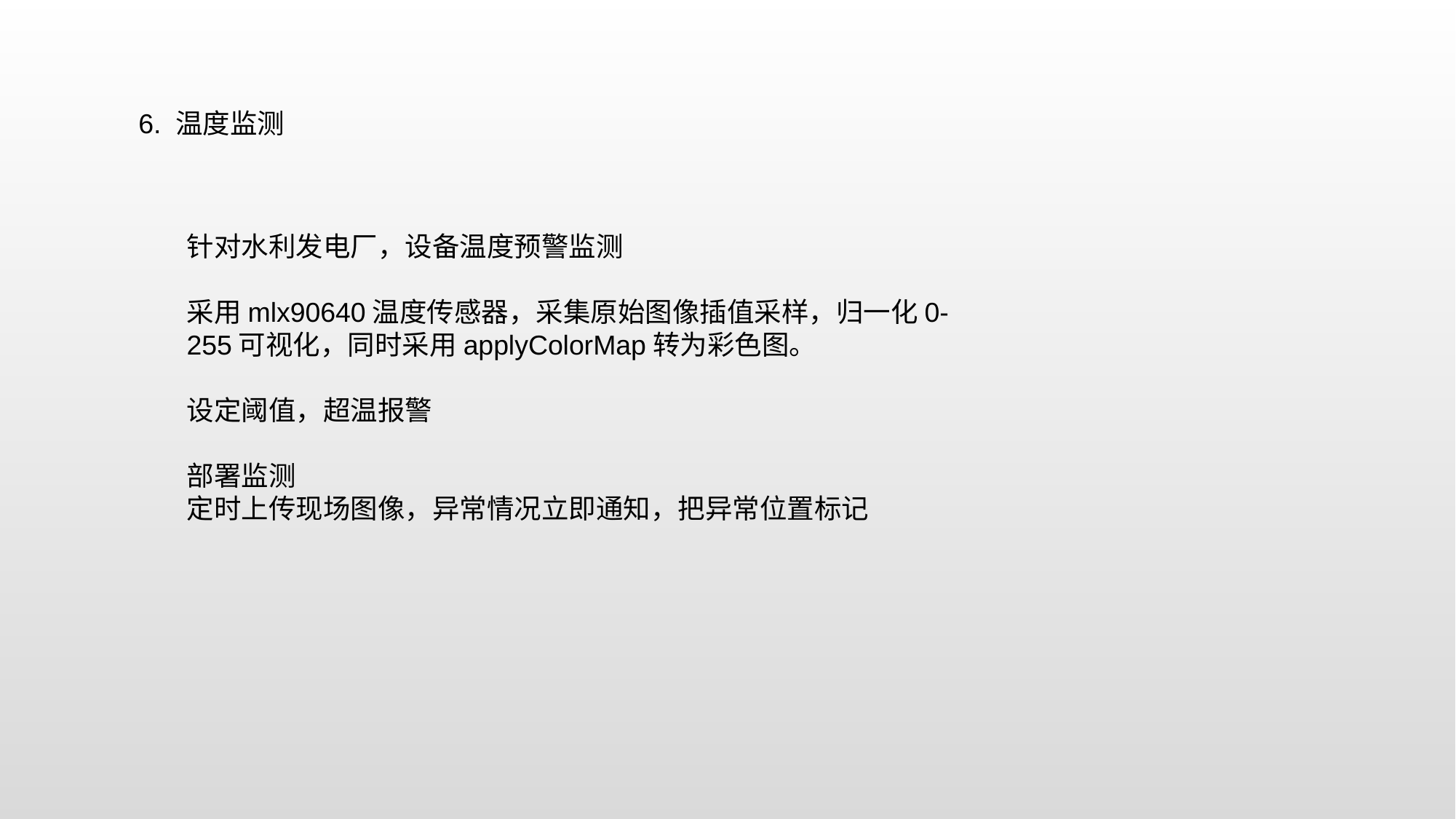

6. 温度监测
针对水利发电厂，设备温度预警监测

采用mlx90640温度传感器，采集原始图像插值采样，归一化0-255可视化，同时采用applyColorMap转为彩色图。

设定阈值，超温报警

部署监测
定时上传现场图像，异常情况立即通知，把异常位置标记